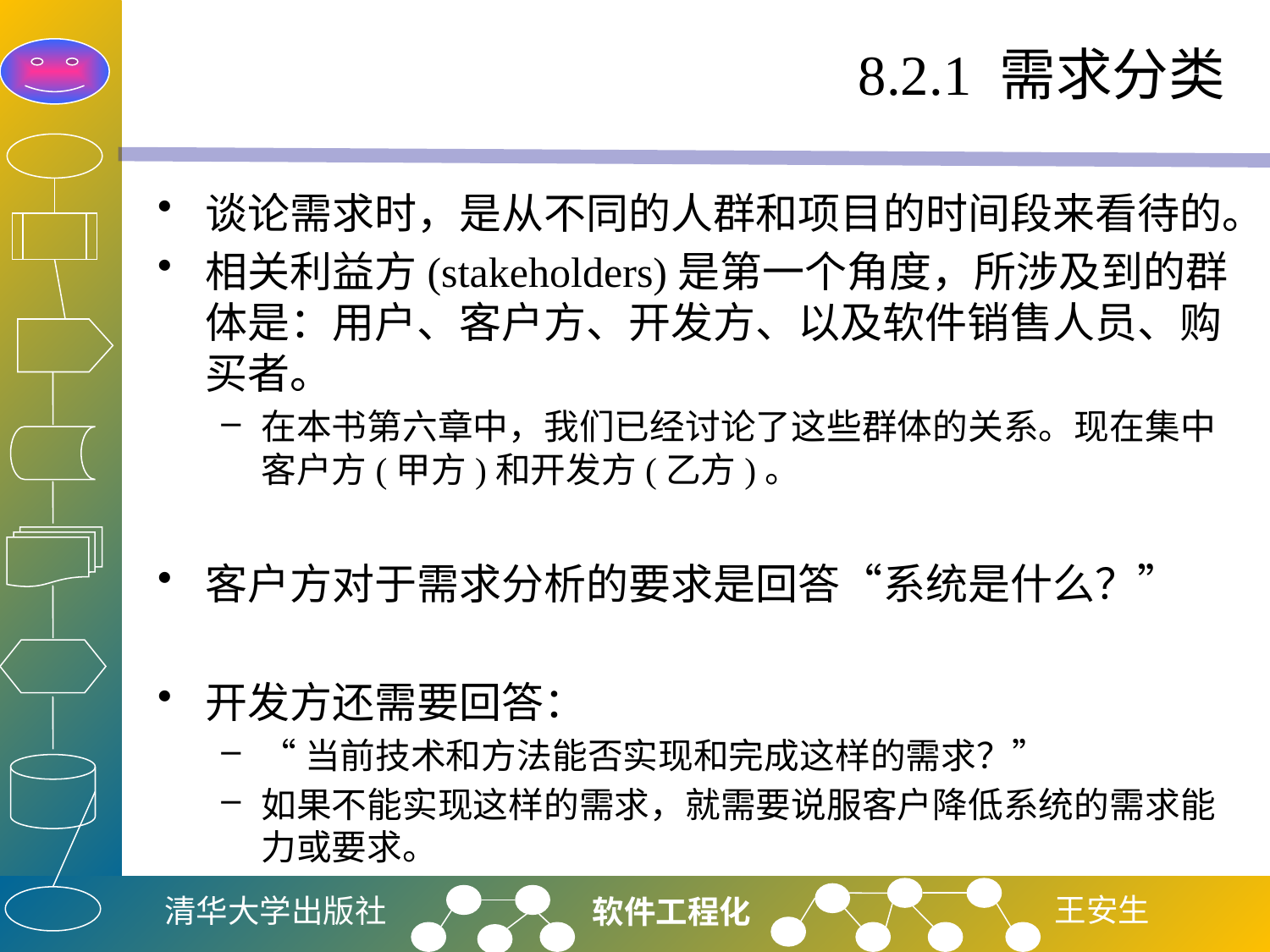

# 8.2.1 需求分类
谈论需求时，是从不同的人群和项目的时间段来看待的。
相关利益方(stakeholders)是第一个角度，所涉及到的群体是：用户、客户方、开发方、以及软件销售人员、购买者。
在本书第六章中，我们已经讨论了这些群体的关系。现在集中客户方(甲方)和开发方(乙方)。

客户方对于需求分析的要求是回答“系统是什么？”

开发方还需要回答：
“当前技术和方法能否实现和完成这样的需求？”
如果不能实现这样的需求，就需要说服客户降低系统的需求能力或要求。